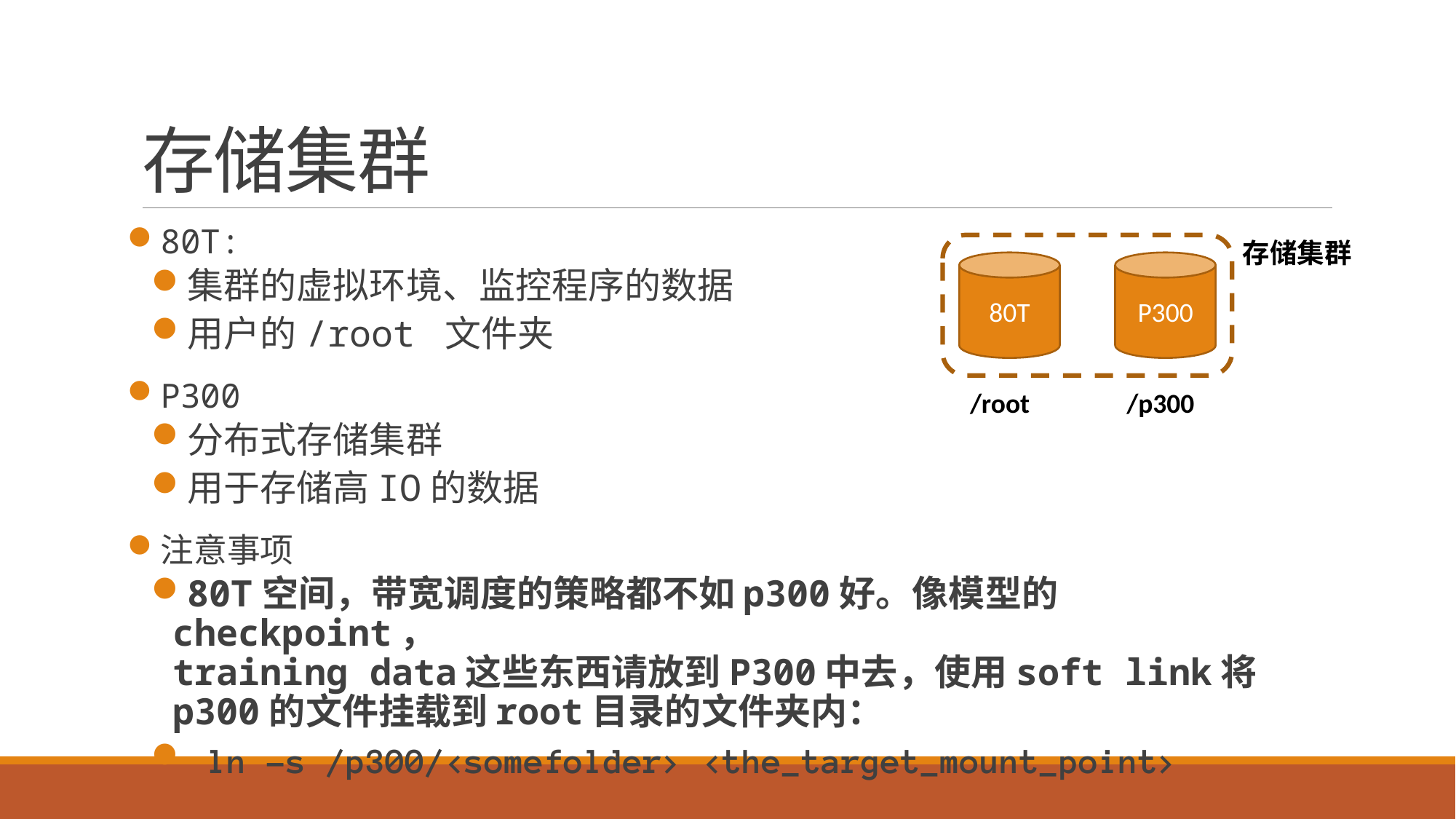

# 存储集群
80T:
集群的虚拟环境、监控程序的数据
用户的/root 文件夹
P300
分布式存储集群
用于存储高IO的数据
注意事项
80T空间，带宽调度的策略都不如p300好。像模型的checkpoint，
training data这些东西请放到P300中去，使用soft link将p300的文件挂载到root目录的文件夹内：
 ln –s /p300/<somefolder> <the_target_mount_point>

存储集群

P300
80T
/root
/p300